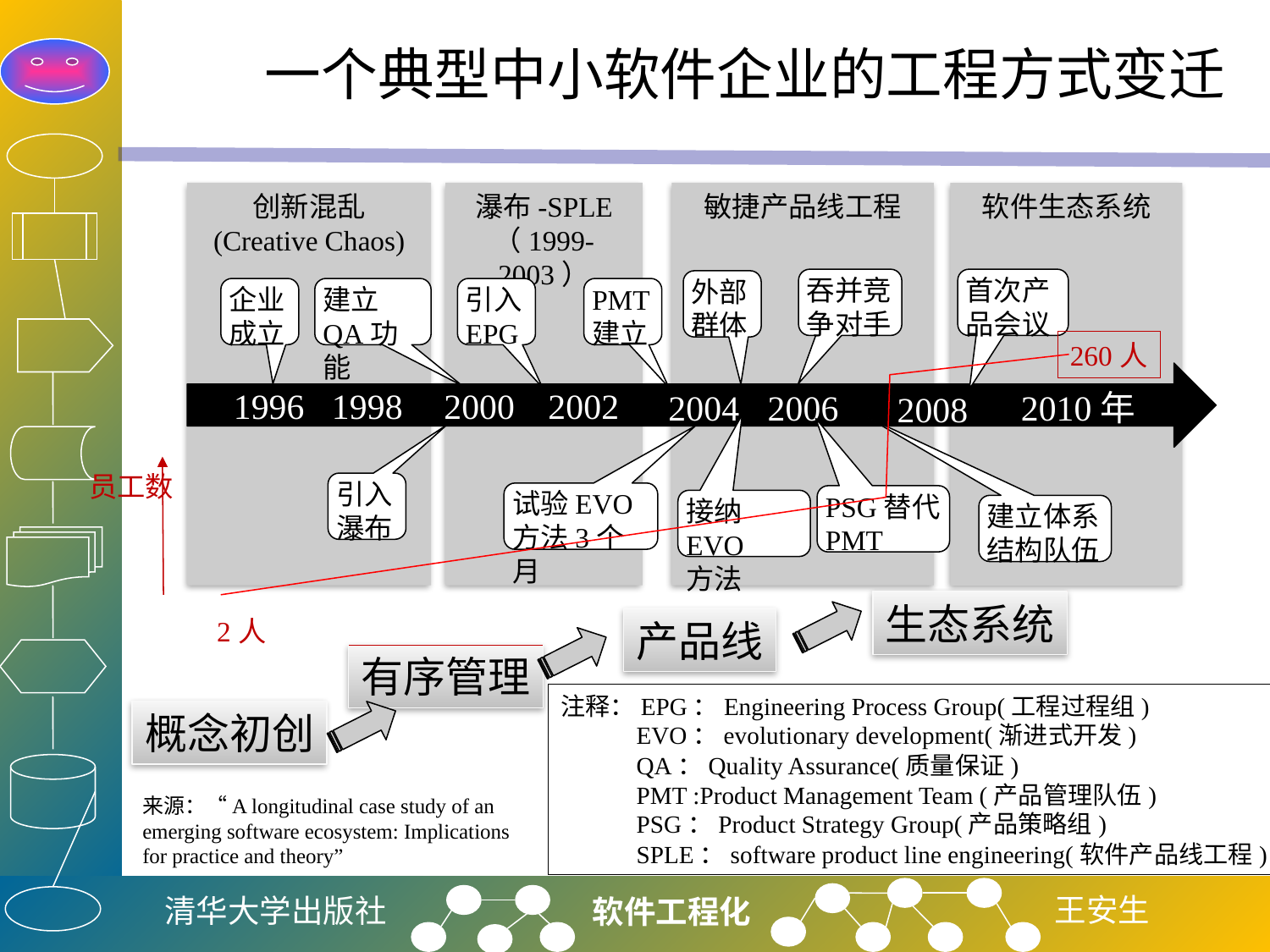

# 一个典型中小软件企业的工程方式变迁
创新混乱
(Creative Chaos)
瀑布-SPLE
（1999-2003）
敏捷产品线工程
软件生态系统
吞并竞争对手
首次产品会议
外部群体
企业
成立
建立QA功能
引入
EPG
PMT建立
260人

1996
2000
2002
1998
2004
2006
2010年
2008
员工数
引入瀑布
试验EVO
方法3个月
PSG替代PMT
接纳EVO
方法
建立体系结构队伍
生态系统

2人
产品线

有序管理
注释：EPG：Engineering Process Group(工程过程组)
  EVO：evolutionary development(渐进式开发)
  QA：Quality Assurance(质量保证)
  PMT :Product Management Team (产品管理队伍)
  PSG：Product Strategy Group(产品策略组)
  SPLE：software product line engineering(软件产品线工程)
概念初创

来源：“A longitudinal case study of an emerging software ecosystem: Implications for practice and theory”